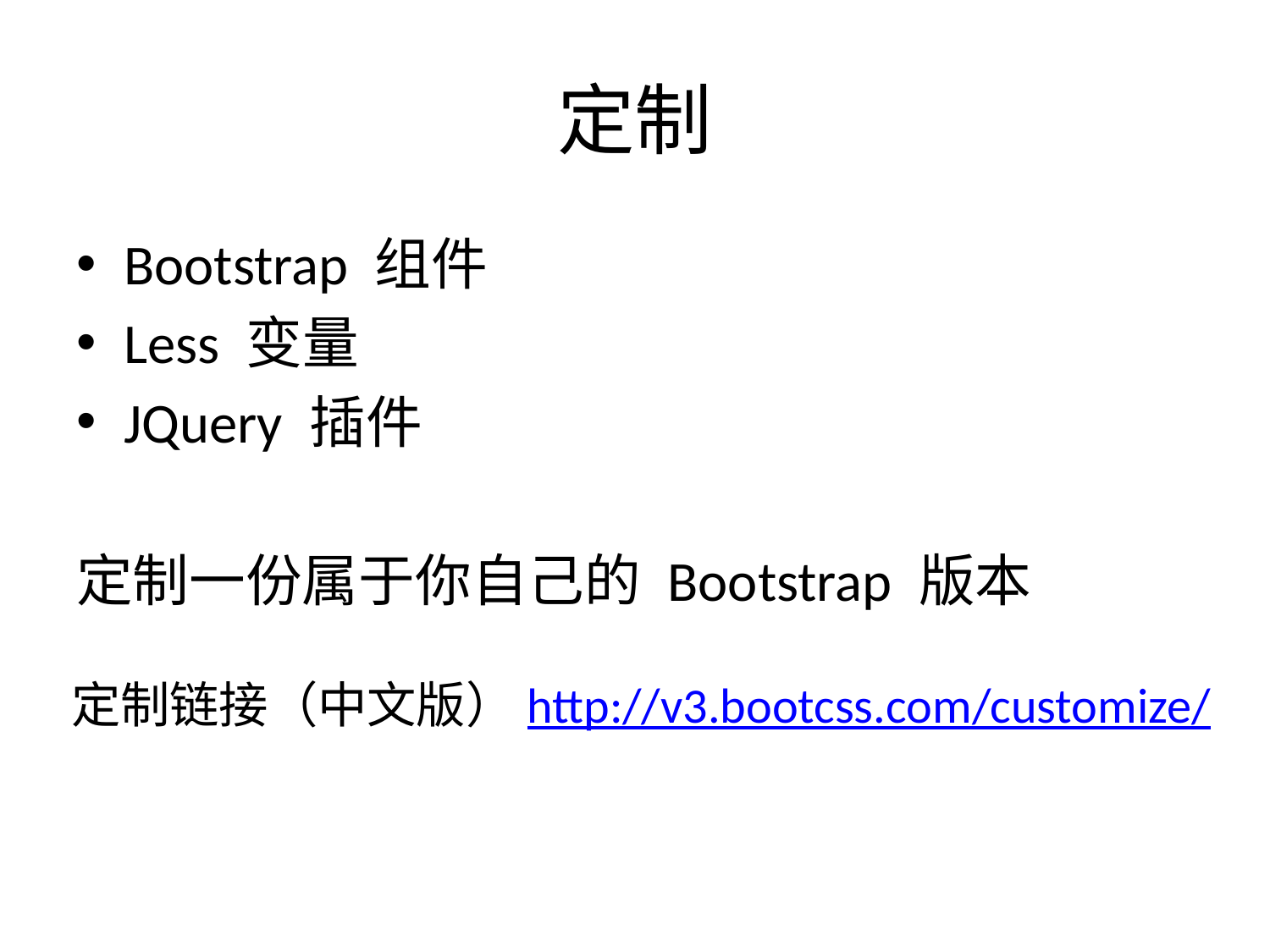

# 定制
Bootstrap 组件
Less 变量
JQuery 插件

定制一份属于你自己的 Bootstrap 版本
定制链接（中文版）http://v3.bootcss.com/customize/